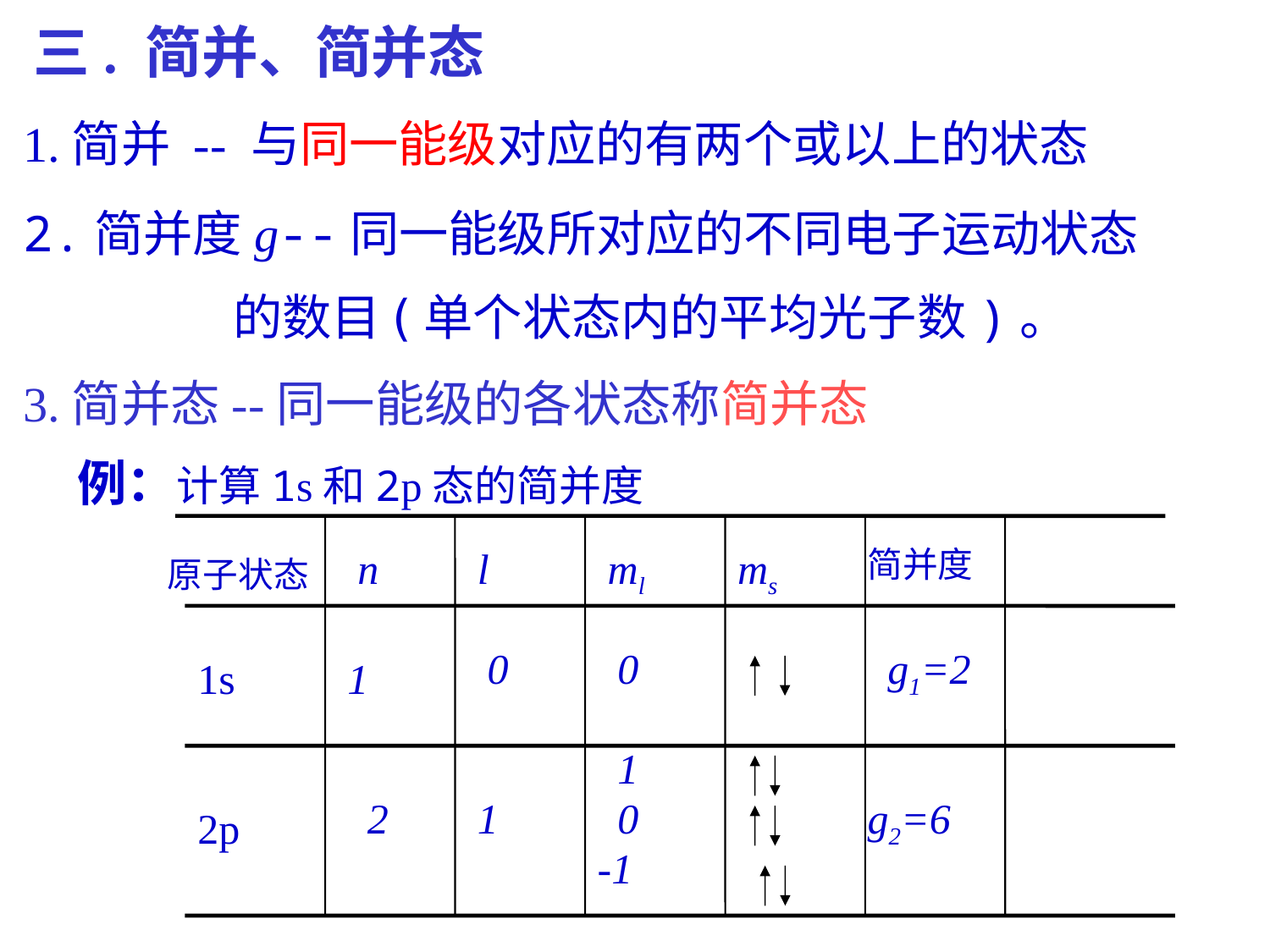

三. 简并、简并态
1.简并 -- 与同一能级对应的有两个或以上的状态
2.简并度g--同一能级所对应的不同电子运动状态
                  的数目(单个状态内的平均光子数)。
3.简并态--同一能级的各状态称简并态
例：计算1s和2p态的简并度

n
l
ml
ms
简并度
原子状态

0
0
g1=2
1s
1

1

2
1
0
g2=6
2p

-1